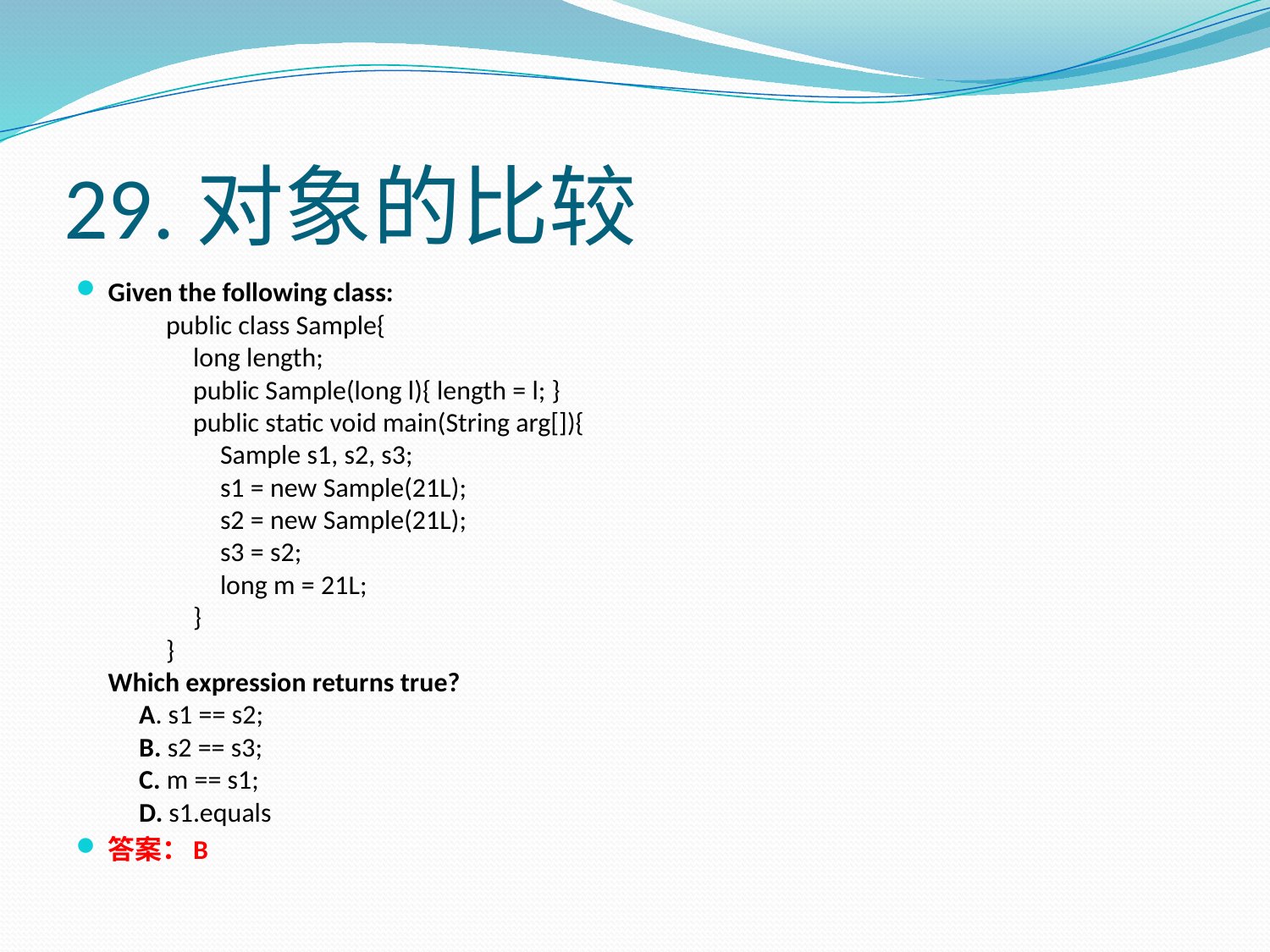

# 29.对象的比较
Given the following class:
　　public class Sample{
　　　long length;
　　　public Sample(long l){ length = l; }
　　　public static void main(String arg[]){
　　　　Sample s1, s2, s3;
　　　　s1 = new Sample(21L);
　　　　s2 = new Sample(21L);
　　　　s3 = s2;
　　　　long m = 21L;
　　　}
　　}
Which expression returns true?
　A. s1 == s2;
　B. s2 == s3;
　C. m == s1;
　D. s1.equals
答案：B